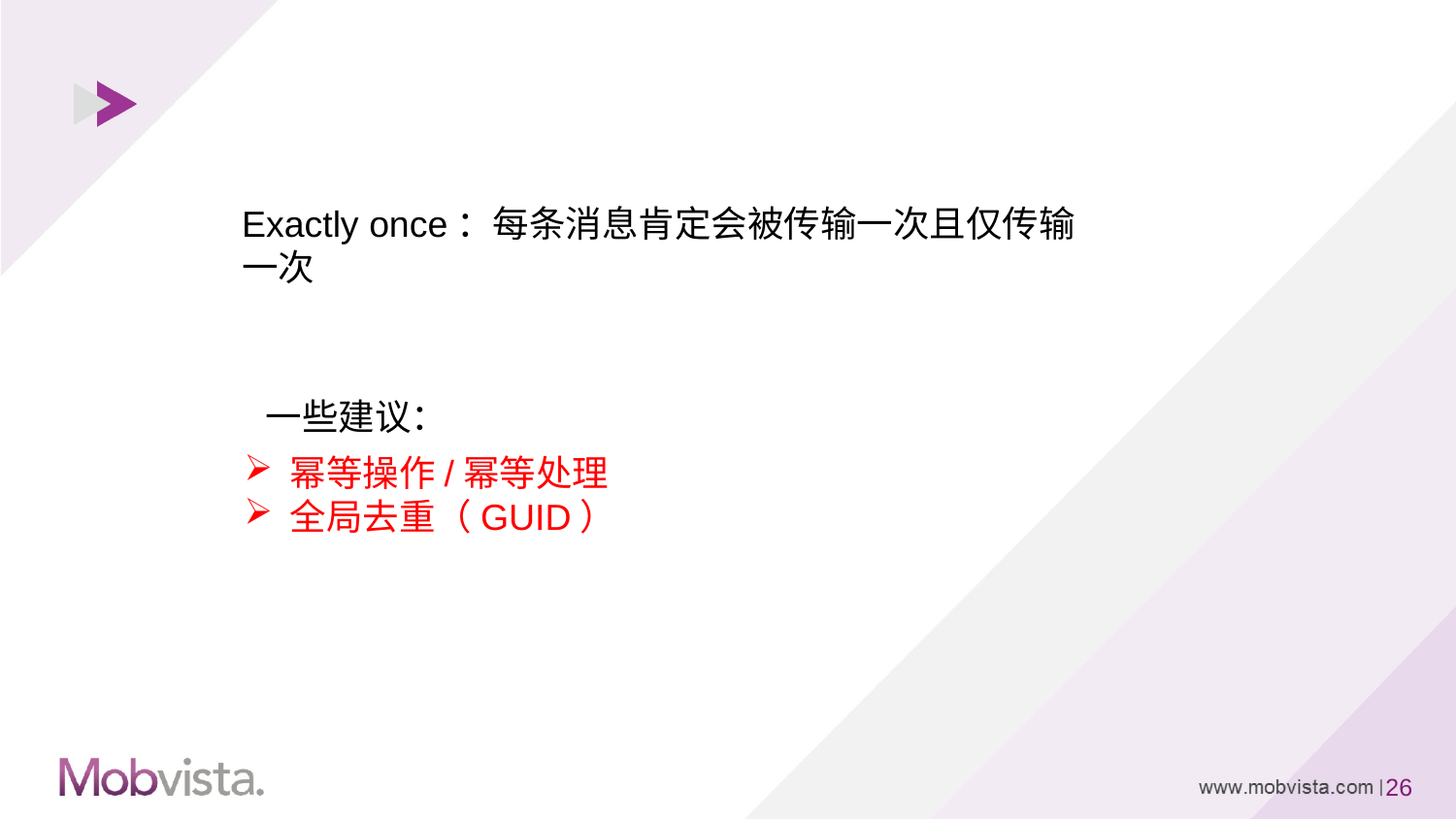

Exactly once：每条消息肯定会被传输一次且仅传输一次
一些建议：
幂等操作/幂等处理
全局去重（GUID）
26